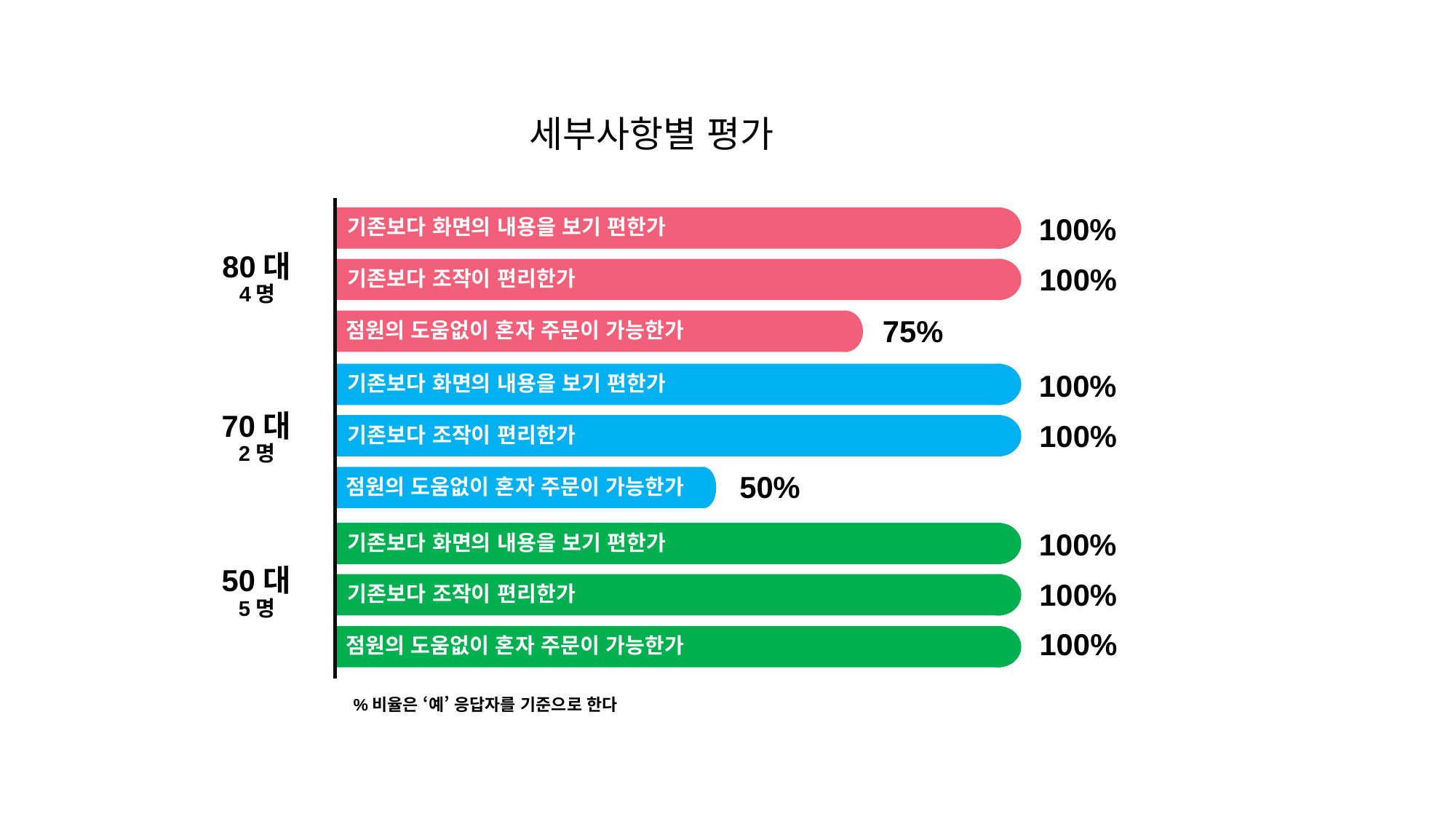

세부사항별 평가
100%

기존보다 화면의 내용을 보기 편한가
80대
100%

기존보다 조작이 편리한가
4명
75%

점원의 도움없이 혼자 주문이 가능한가
100%

기존보다 화면의 내용을 보기 편한가
70대
100%

기존보다 조작이 편리한가
2명
50%

점원의 도움없이 혼자 주문이 가능한가
100%

기존보다 화면의 내용을 보기 편한가
50대
100%

기존보다 조작이 편리한가
5명
100%

점원의 도움없이 혼자 주문이 가능한가
%비율은 ‘예’ 응답자를 기준으로 한다